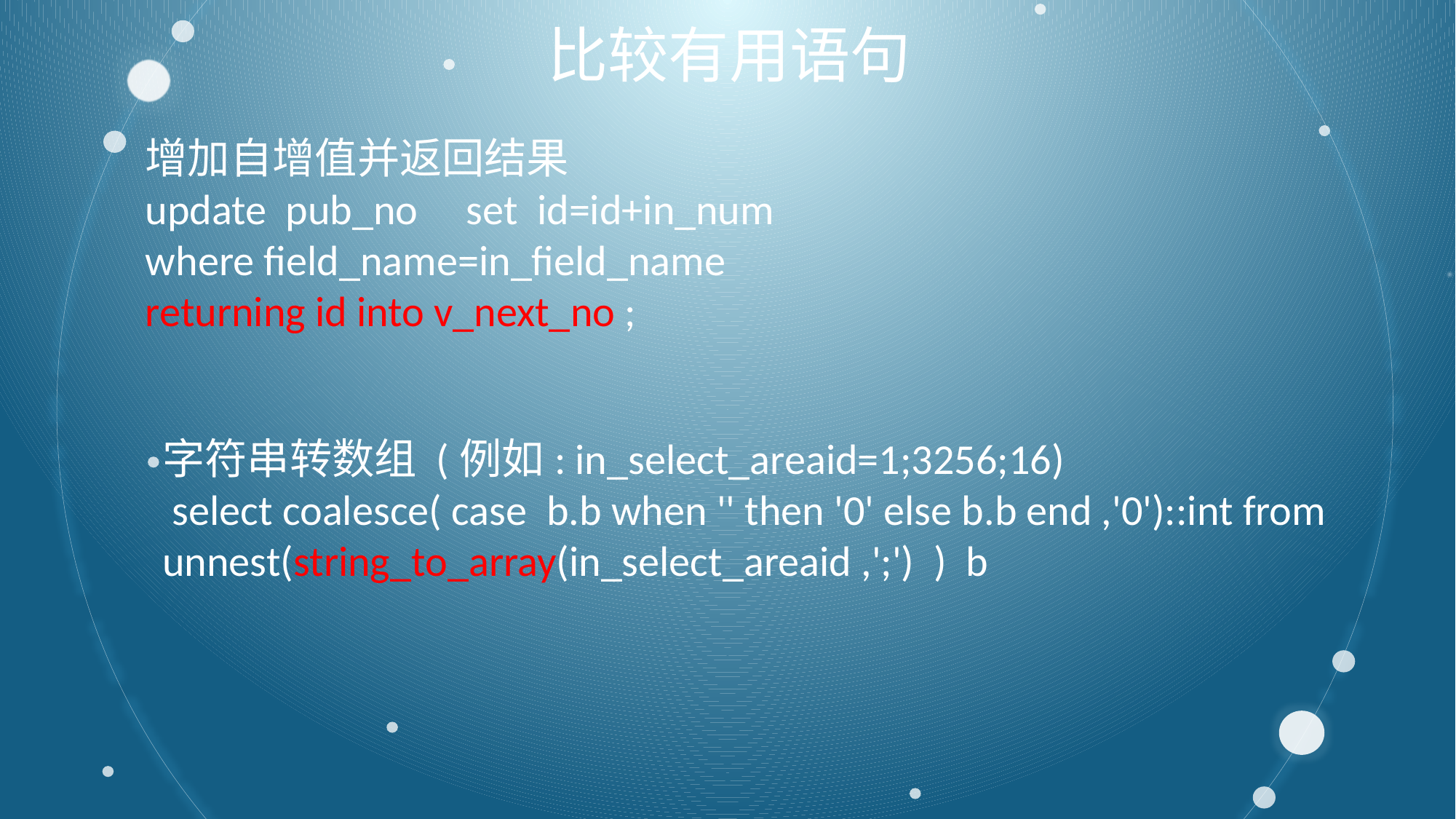

# 比较有用语句
增加自增值并返回结果
update  pub_no     set  id=id+in_num
where field_name=in_field_name
returning id into v_next_no ;
字符串转数组 (例如: in_select_areaid=1;3256;16)
 select coalesce( case  b.b when '' then '0' else b.b end ,'0')::int from unnest(string_to_array(in_select_areaid ,';')  )  b